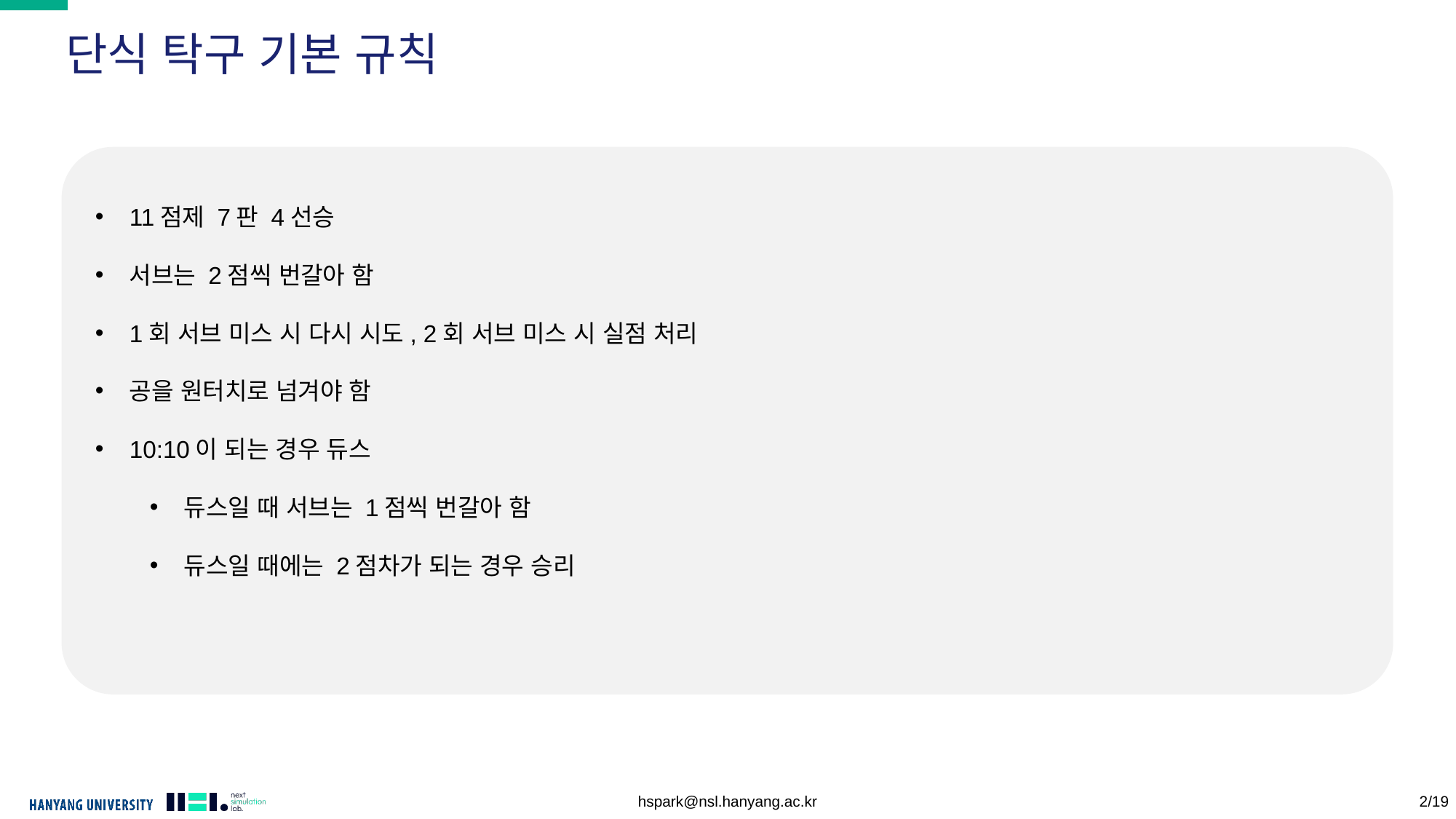

단식 탁구 기본 규칙

11점제 7판 4선승
서브는 2점씩 번갈아 함
1회 서브 미스 시 다시 시도, 2회 서브 미스 시 실점 처리
공을 원터치로 넘겨야 함
10:10이 되는 경우 듀스
듀스일 때 서브는 1점씩 번갈아 함
듀스일 때에는 2점차가 되는 경우 승리